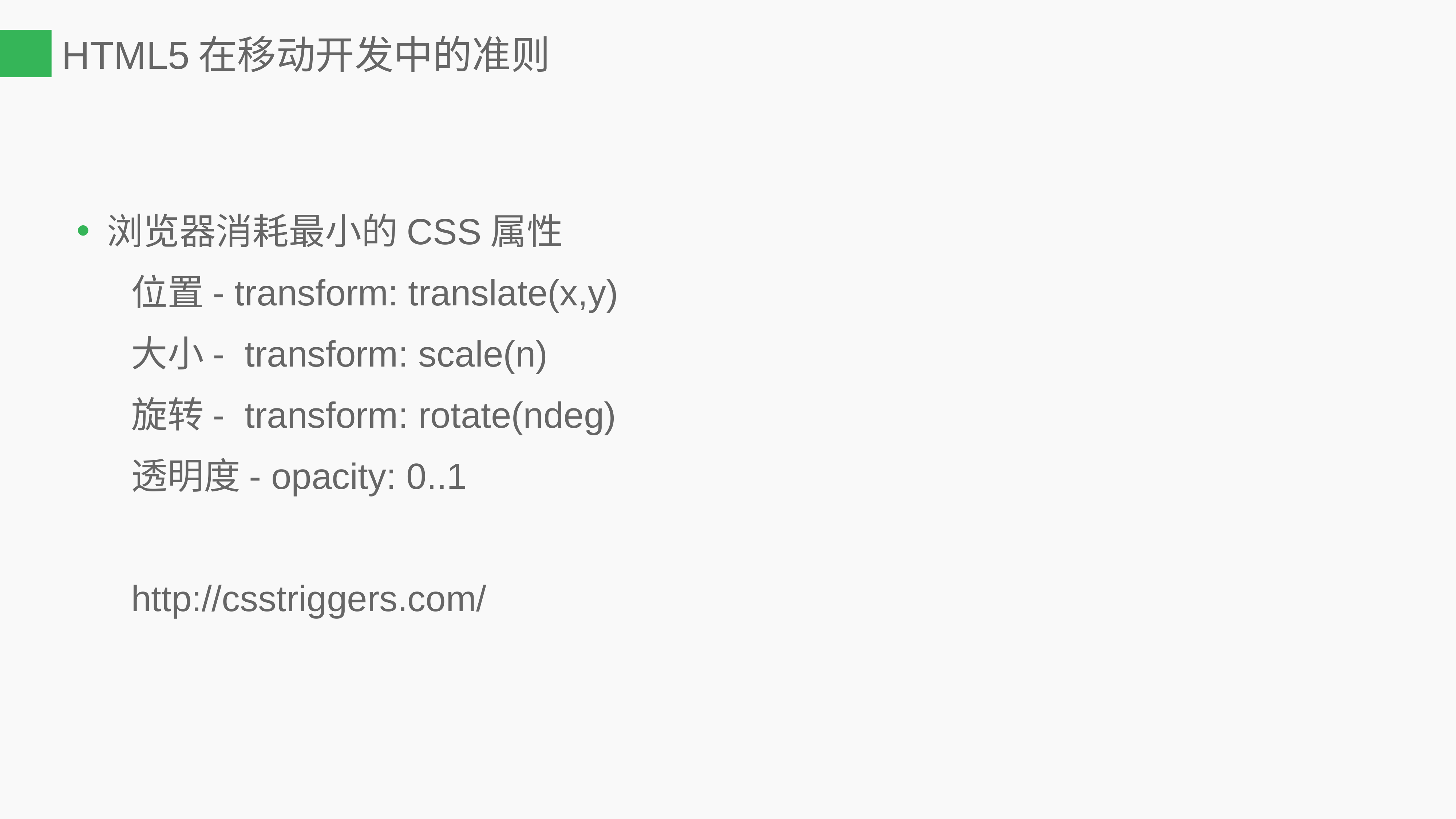

# HTML5在移动开发中的准则
浏览器消耗最小的CSS属性
	位置- transform: translate(x,y)
	大小-  transform: scale(n)
	旋转-  transform: rotate(ndeg)
	透明度- opacity: 0..1

	http://csstriggers.com/